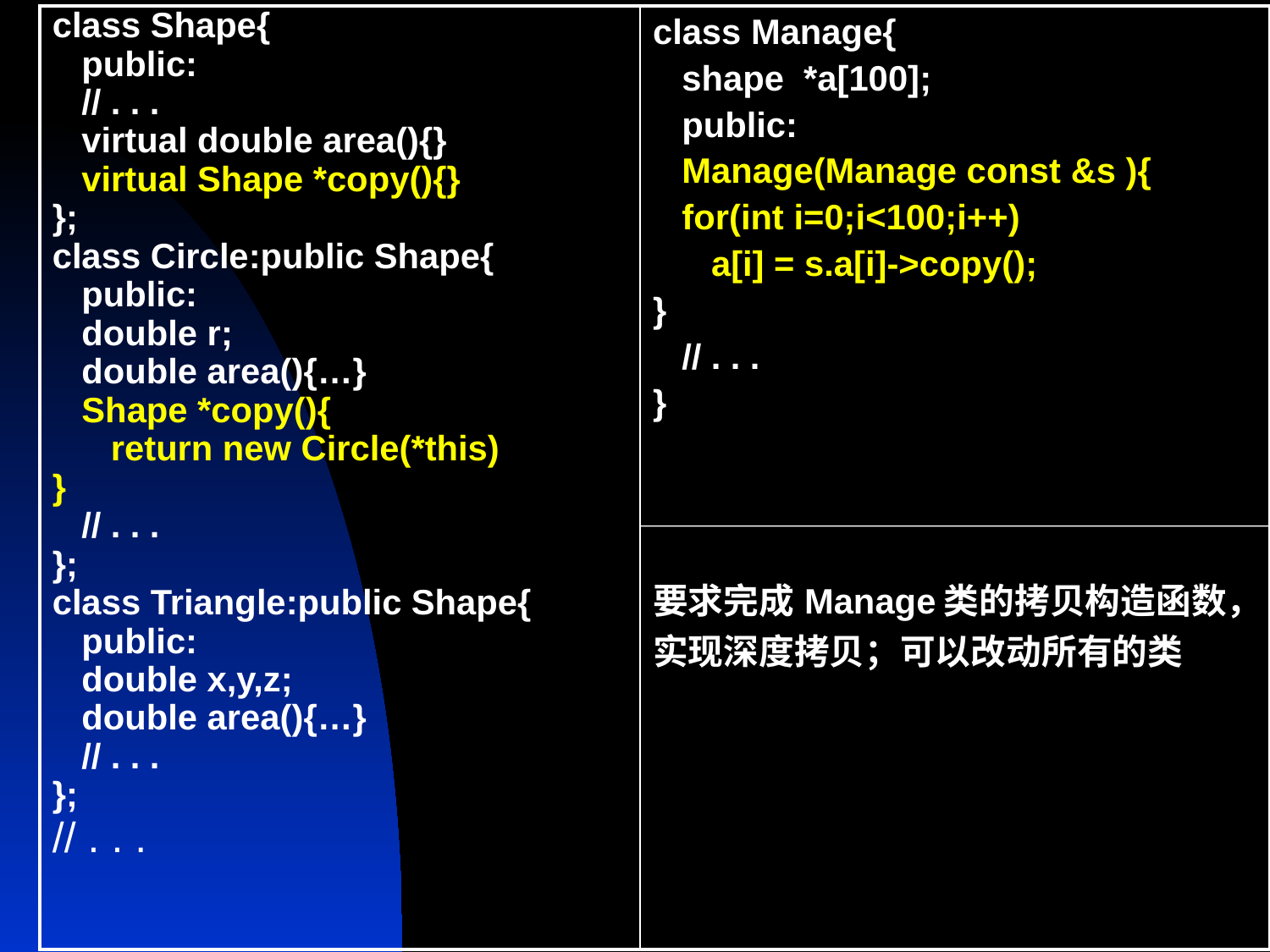

| class Shape{ public: // . . . virtual double area(){} virtual Shape \*copy(){} }; class Circle:public Shape{ public: double r; double area(){…} Shape \*copy(){ return new Circle(\*this) } // . . . }; class Triangle:public Shape{ public: double x,y,z; double area(){…} // . . . }; // . . . | class Manage{ shape \*a[100]; public: Manage(Manage const &s ){ for(int i=0;i<100;i++) a[i] = s.a[i]->copy(); } // . . . } 要求完成Manage类的拷贝构造函数，实现深度拷贝；可以改动所有的类 |
| --- | --- |